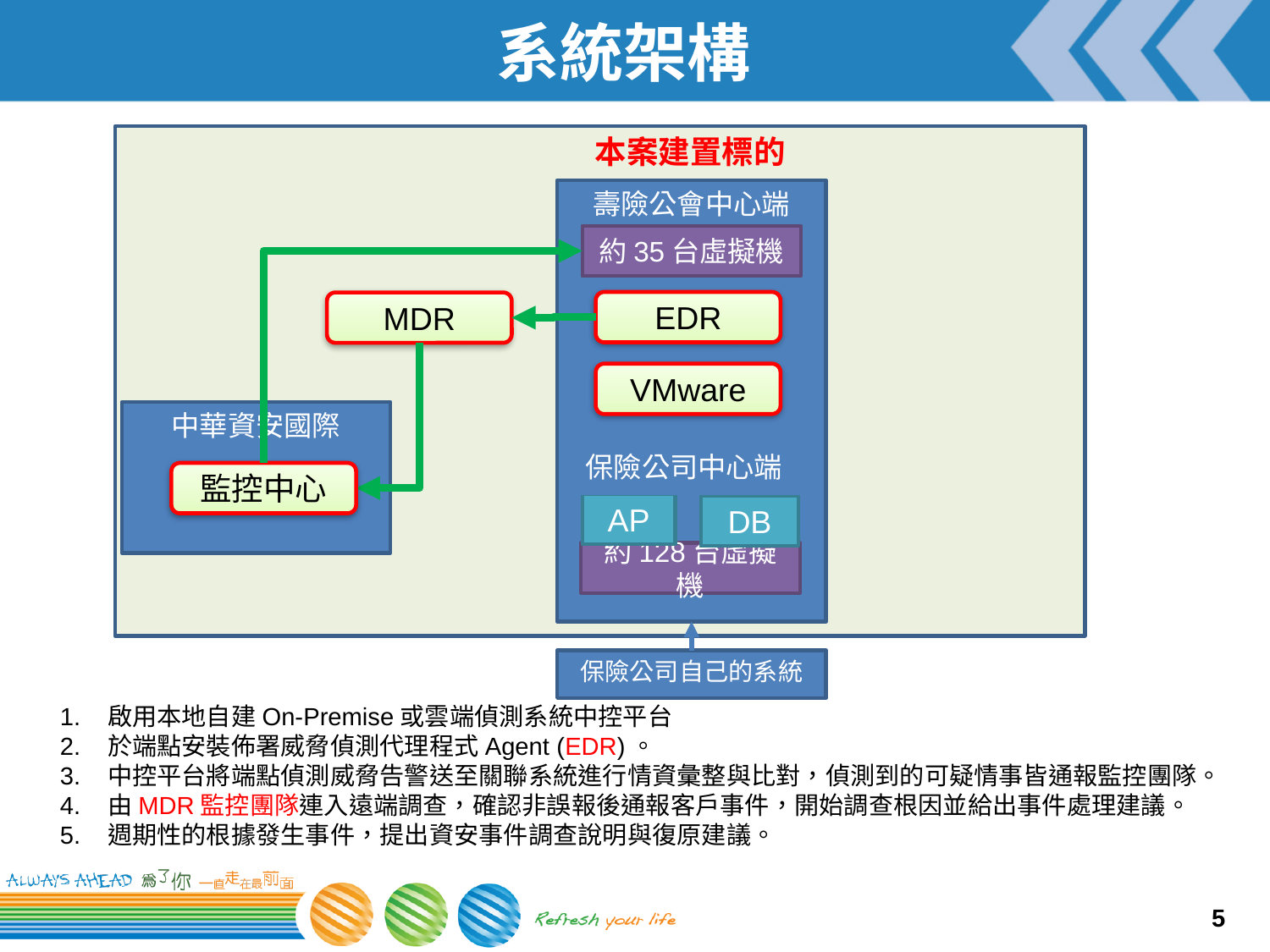

# 系統架構

本案建置標的
壽險公會中心端
約35台虛擬機
EDR
MDR
VMware
中華資安國際
保險公司中心端
監控中心
AP
DB
約128台虛擬機
保險公司自己的系統
啟用本地自建On-Premise或雲端偵測系統中控平台
於端點安裝佈署威脅偵測代理程式Agent (EDR)。
中控平台將端點偵測威脅告警送至關聯系統進行情資彙整與比對，偵測到的可疑情事皆通報監控團隊。
由MDR監控團隊連入遠端調查，確認非誤報後通報客戶事件，開始調查根因並給出事件處理建議。
週期性的根據發生事件，提出資安事件調查說明與復原建議。
5